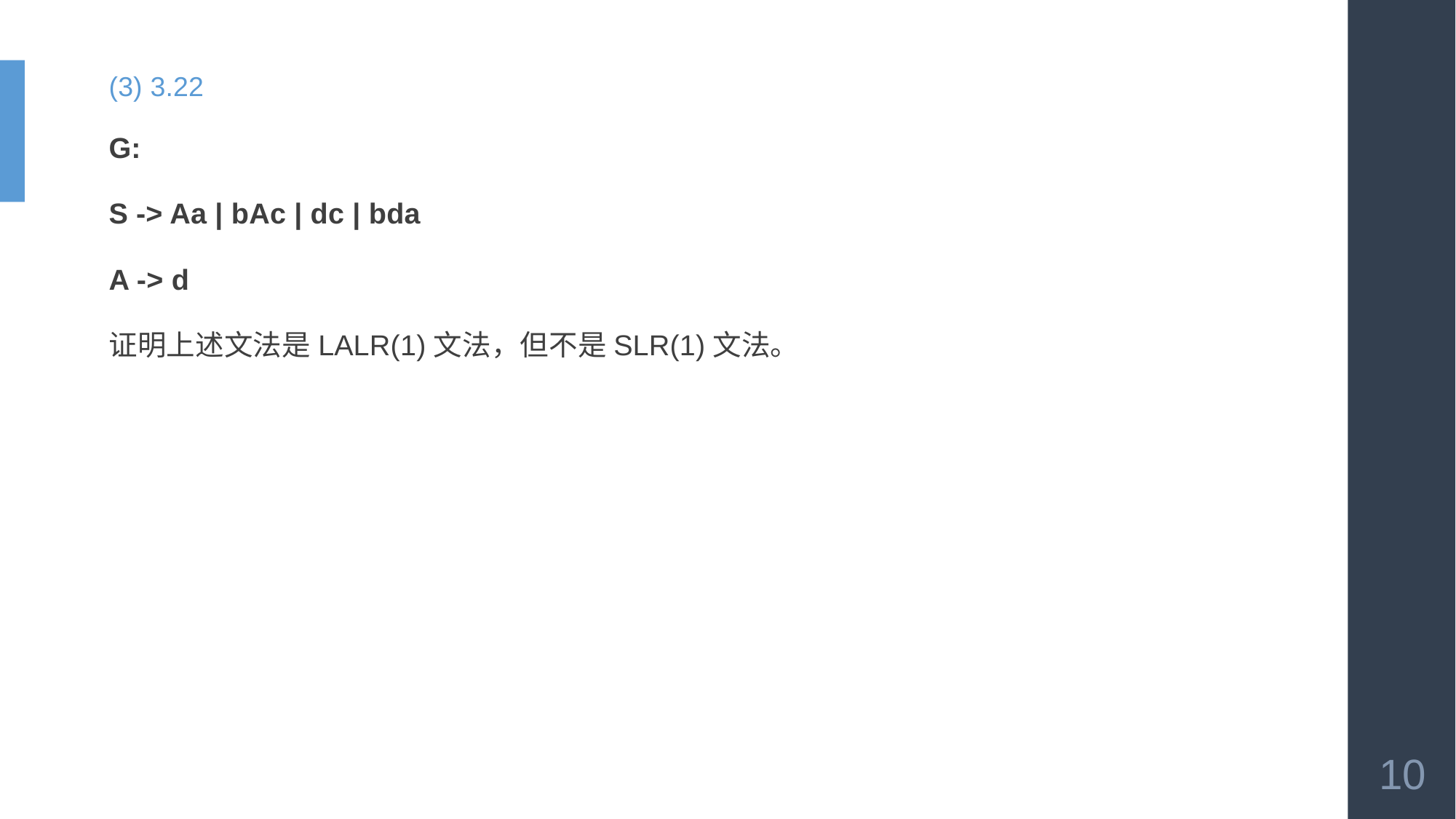

(3) 3.22
G:
S -> Aa | bAc | dc | bda
A -> d
证明上述文法是LALR(1)文法，但不是SLR(1)文法。

10